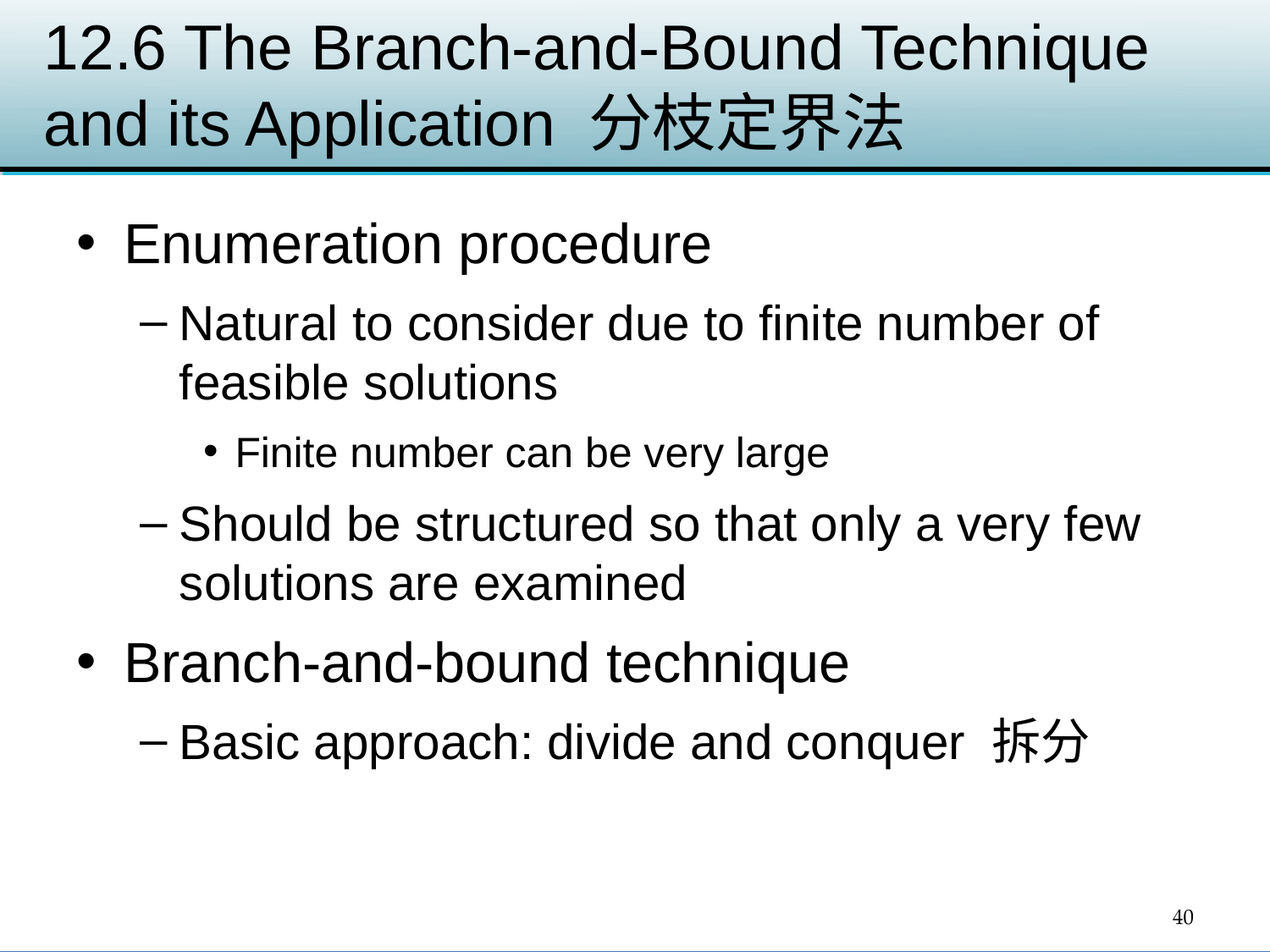

# 12.6 The Branch-and-Bound Technique and its Application 分枝定界法
Enumeration procedure
Natural to consider due to finite number of feasible solutions
Finite number can be very large
Should be structured so that only a very few solutions are examined
Branch-and-bound technique
Basic approach: divide and conquer 拆分
40